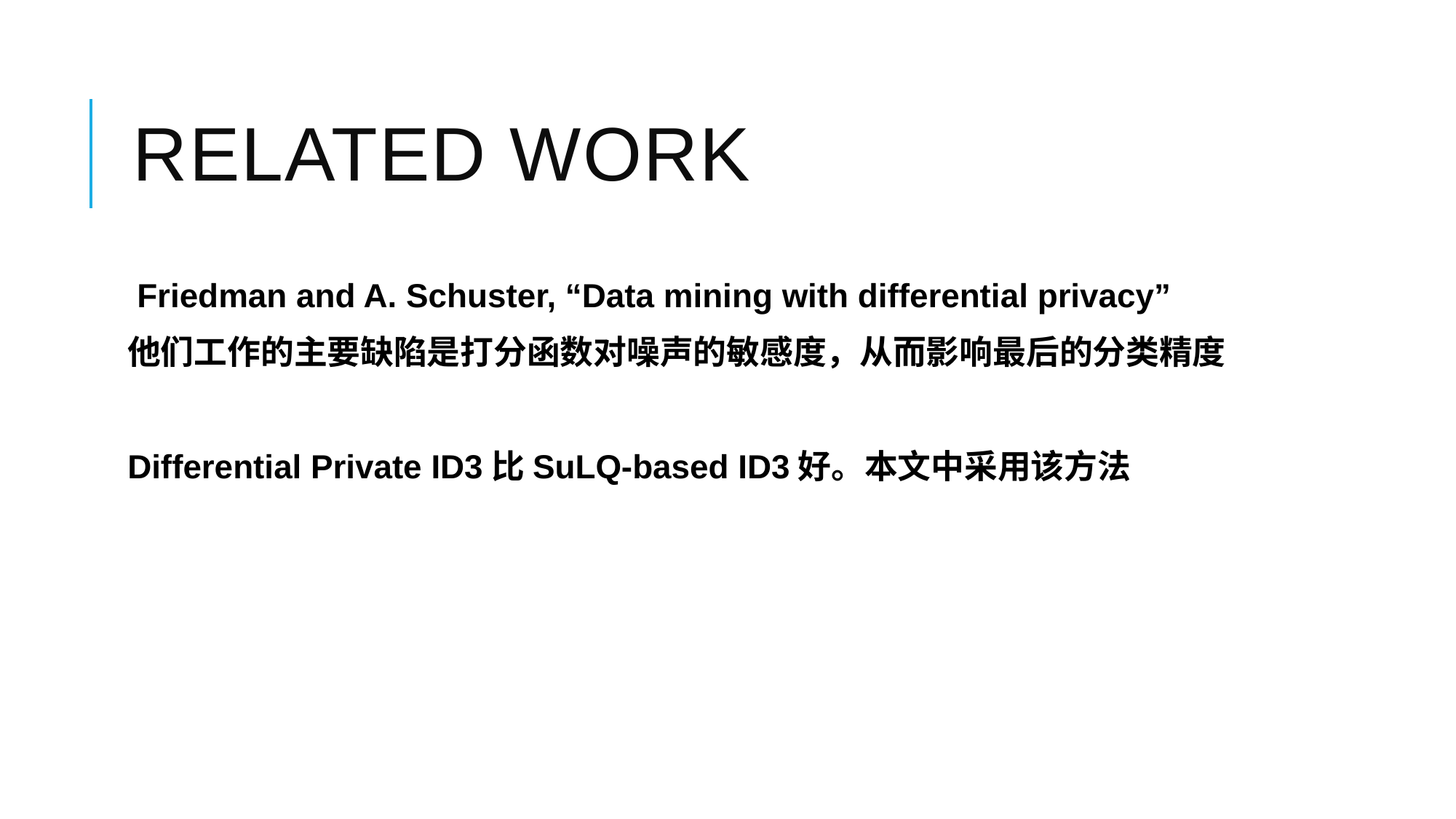

# RELATED WORK
 Friedman and A. Schuster, “Data mining with differential privacy”
他们工作的主要缺陷是打分函数对噪声的敏感度，从而影响最后的分类精度

Differential Private ID3比SuLQ-based ID3好。本文中采用该方法